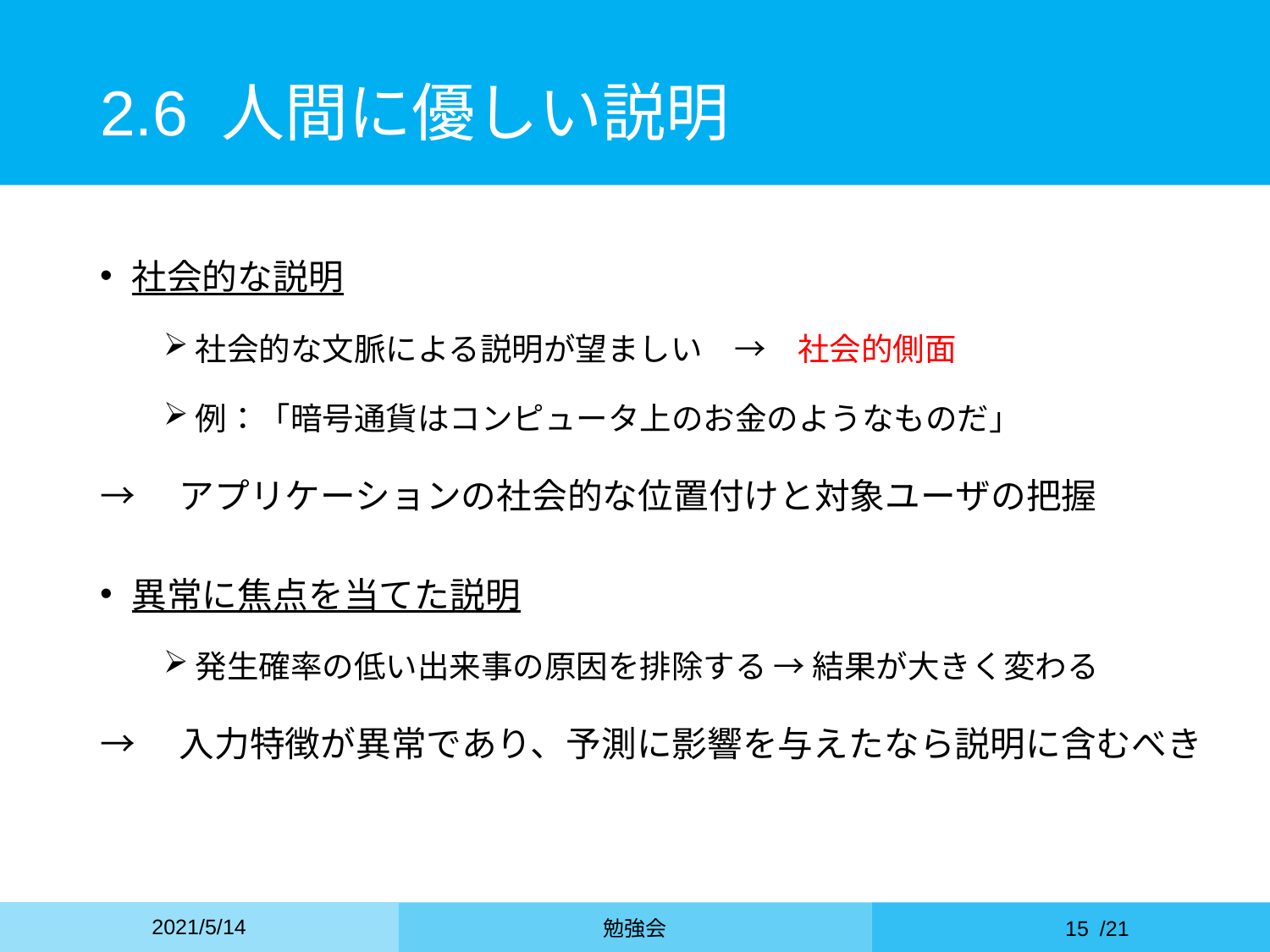

# 2.6 人間に優しい説明
社会的な説明
社会的な文脈による説明が望ましい　→　社会的側面
例：「暗号通貨はコンピュータ上のお金のようなものだ」
→　アプリケーションの社会的な位置付けと対象ユーザの把握

異常に焦点を当てた説明
発生確率の低い出来事の原因を排除する → 結果が大きく変わる
→　入力特徴が異常であり、予測に影響を与えたなら説明に含むべき
2021/5/14
勉強会
15